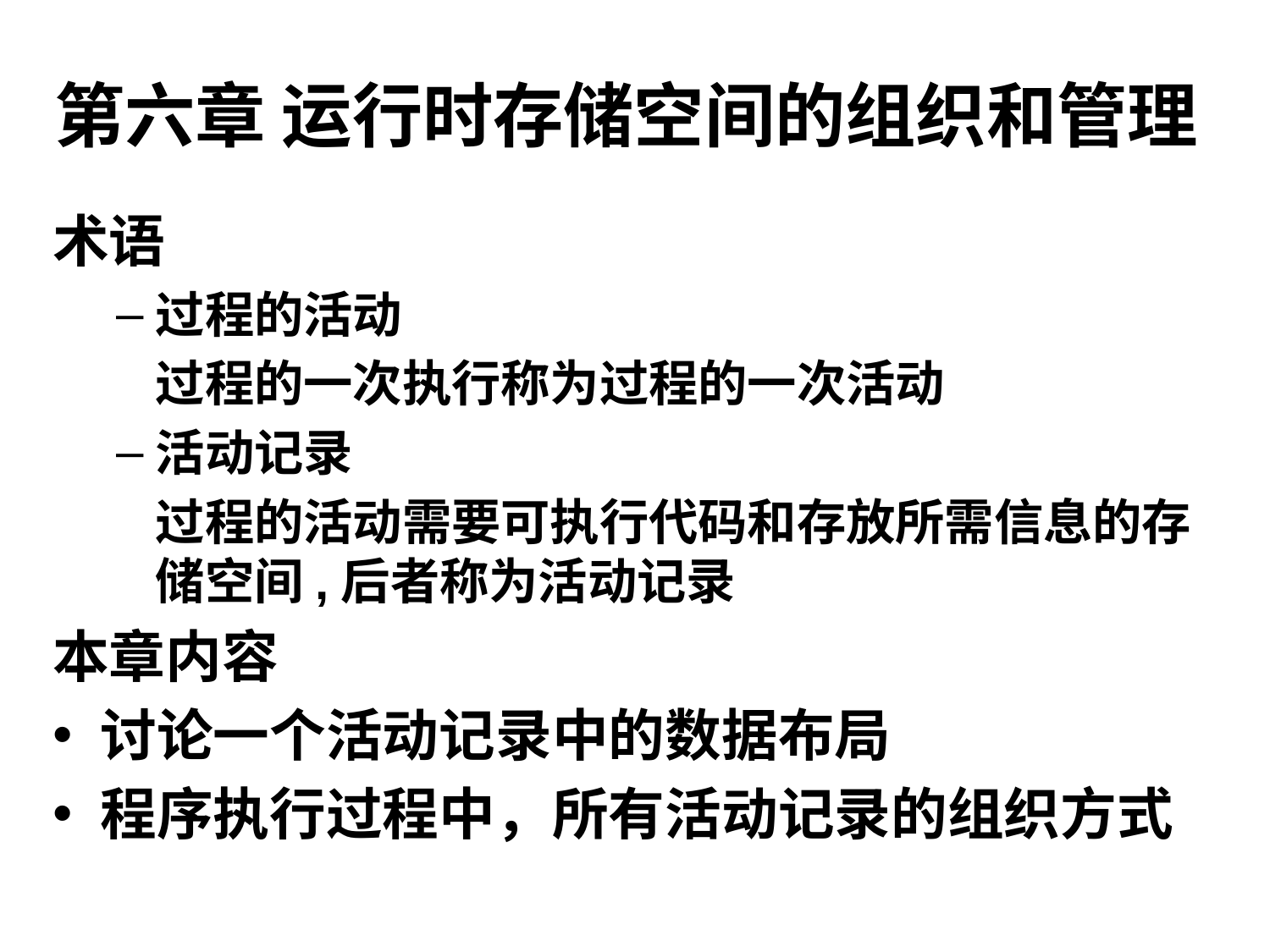

# 第六章 运行时存储空间的组织和管理
术语
过程的活动
	过程的一次执行称为过程的一次活动
活动记录
	过程的活动需要可执行代码和存放所需信息的存储空间,后者称为活动记录
本章内容
讨论一个活动记录中的数据布局
程序执行过程中，所有活动记录的组织方式